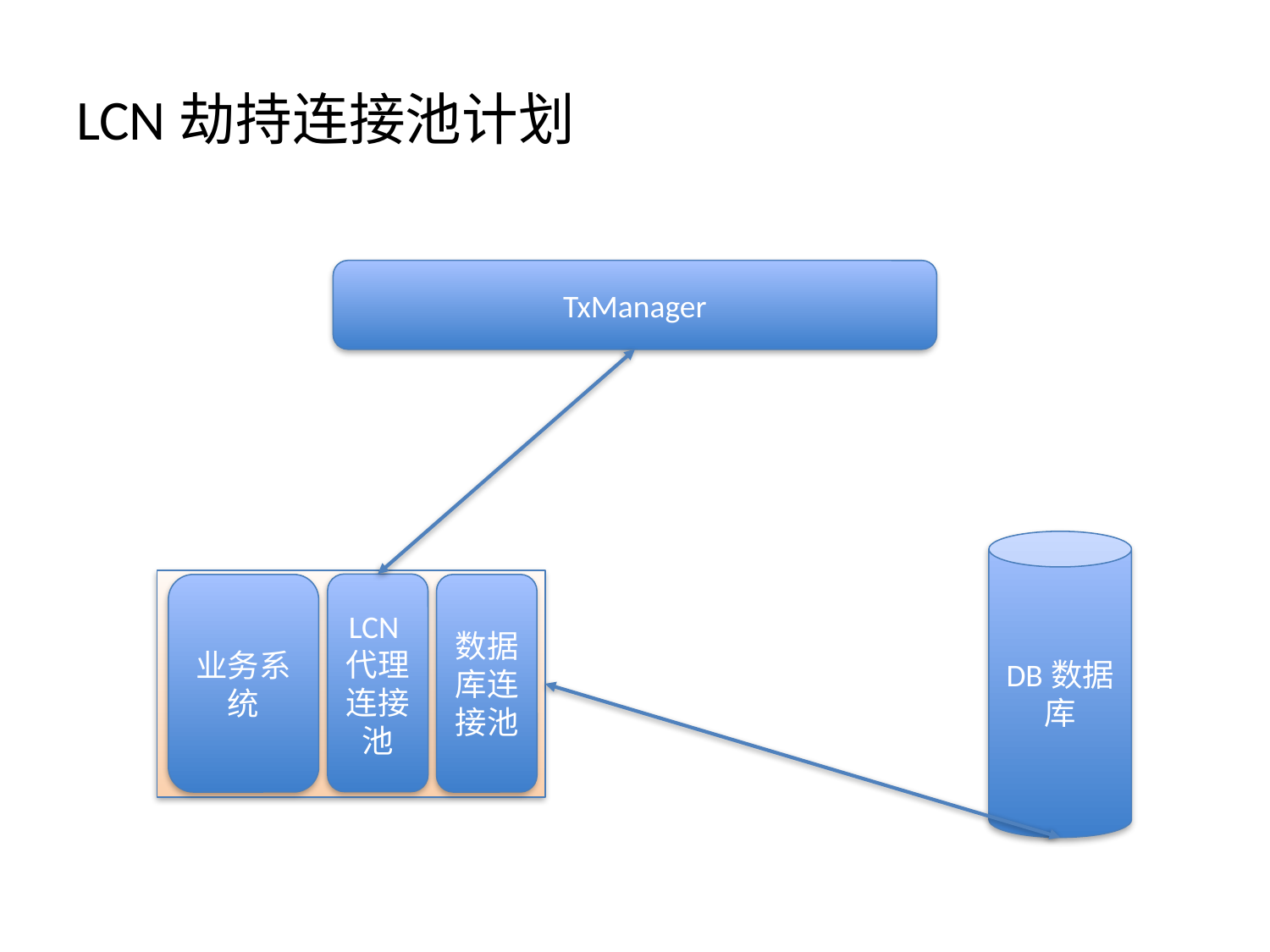

# LCN劫持连接池计划
TxManager
DB数据库

LCN代理连接池
业务系统
数据库连接池